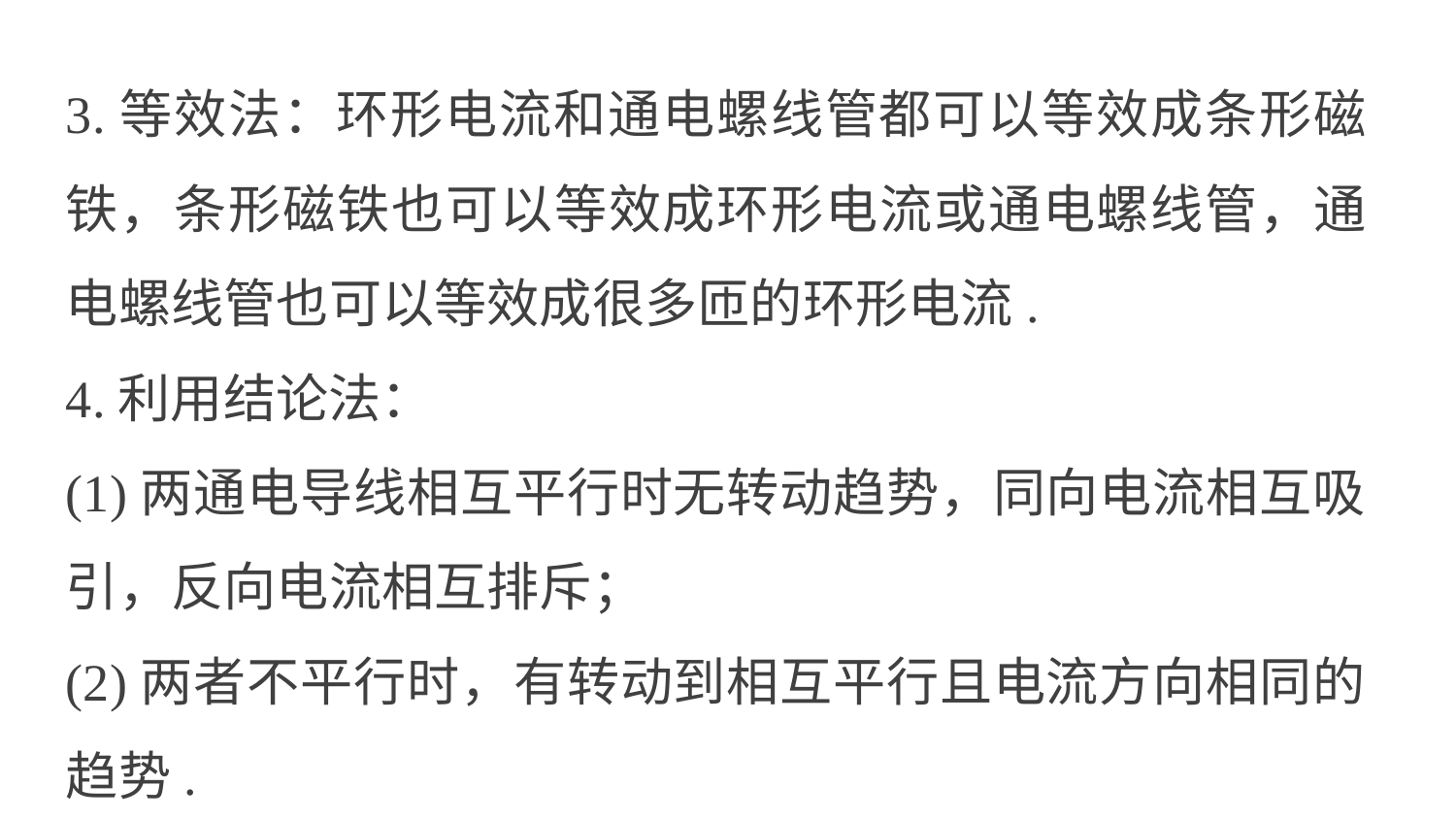

3.等效法：环形电流和通电螺线管都可以等效成条形磁铁，条形磁铁也可以等效成环形电流或通电螺线管，通电螺线管也可以等效成很多匝的环形电流.
4.利用结论法：
(1)两通电导线相互平行时无转动趋势，同向电流相互吸引，反向电流相互排斥；
(2)两者不平行时，有转动到相互平行且电流方向相同的趋势.